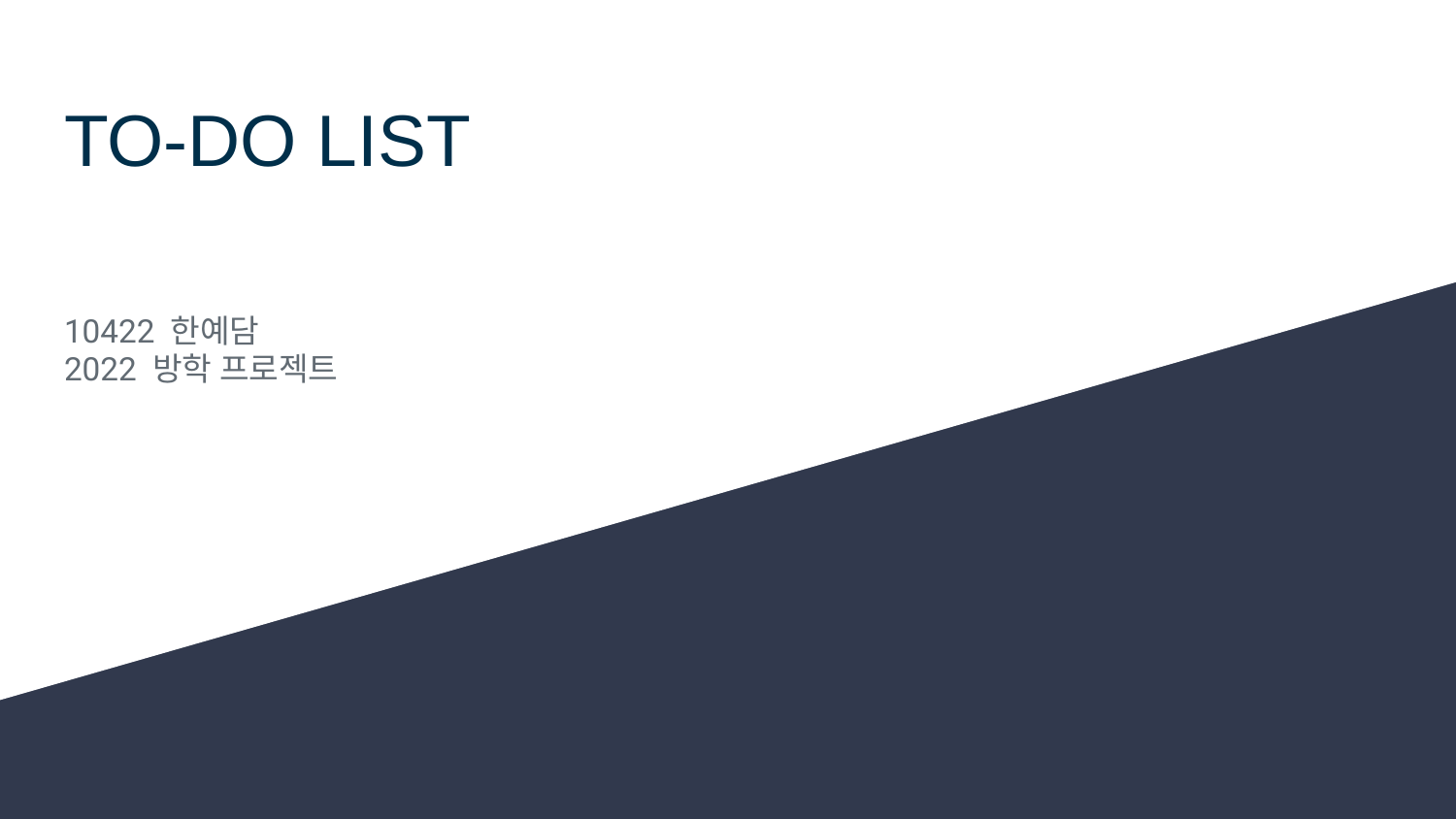

# TO-DO LIST
10422 한예담
2022 방학 프로젝트